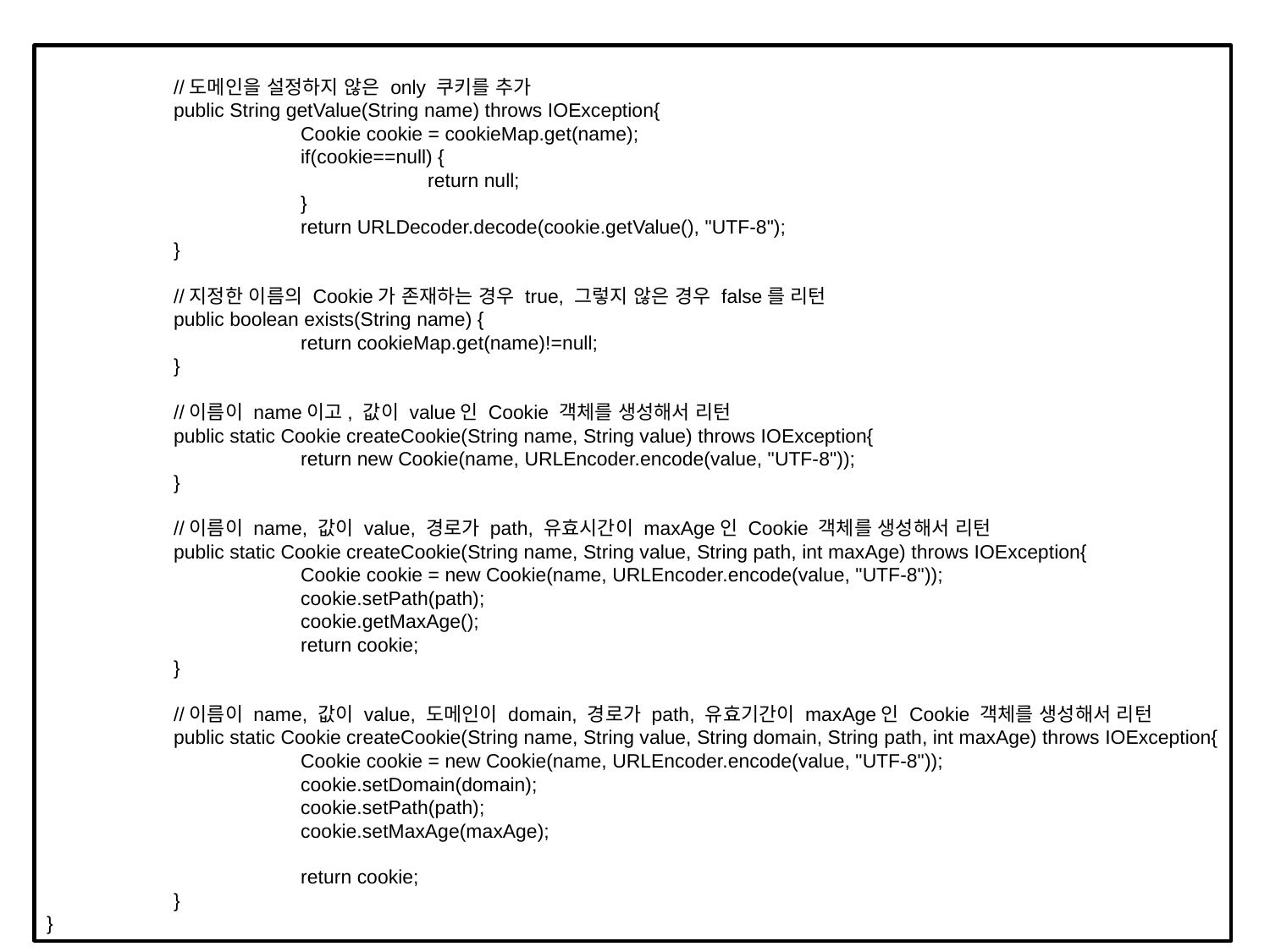

//도메인을 설정하지 않은 only 쿠키를 추가
	public String getValue(String name) throws IOException{
		Cookie cookie = cookieMap.get(name);
		if(cookie==null) {
			return null;
		}
		return URLDecoder.decode(cookie.getValue(), "UTF-8");
	}

	//지정한 이름의 Cookie가 존재하는 경우 true, 그렇지 않은 경우 false를 리턴
	public boolean exists(String name) {
		return cookieMap.get(name)!=null;
	}

	//이름이 name이고, 값이 value인 Cookie 객체를 생성해서 리턴
	public static Cookie createCookie(String name, String value) throws IOException{
		return new Cookie(name, URLEncoder.encode(value, "UTF-8"));
	}

	//이름이 name, 값이 value, 경로가 path, 유효시간이 maxAge인 Cookie 객체를 생성해서 리턴
	public static Cookie createCookie(String name, String value, String path, int maxAge) throws IOException{
		Cookie cookie = new Cookie(name, URLEncoder.encode(value, "UTF-8"));
		cookie.setPath(path);
		cookie.getMaxAge();
		return cookie;
	}

	//이름이 name, 값이 value, 도메인이 domain, 경로가 path, 유효기간이 maxAge인 Cookie 객체를 생성해서 리턴
	public static Cookie createCookie(String name, String value, String domain, String path, int maxAge) throws IOException{
		Cookie cookie = new Cookie(name, URLEncoder.encode(value, "UTF-8"));
		cookie.setDomain(domain);
		cookie.setPath(path);
		cookie.setMaxAge(maxAge);

		return cookie;
	}
}